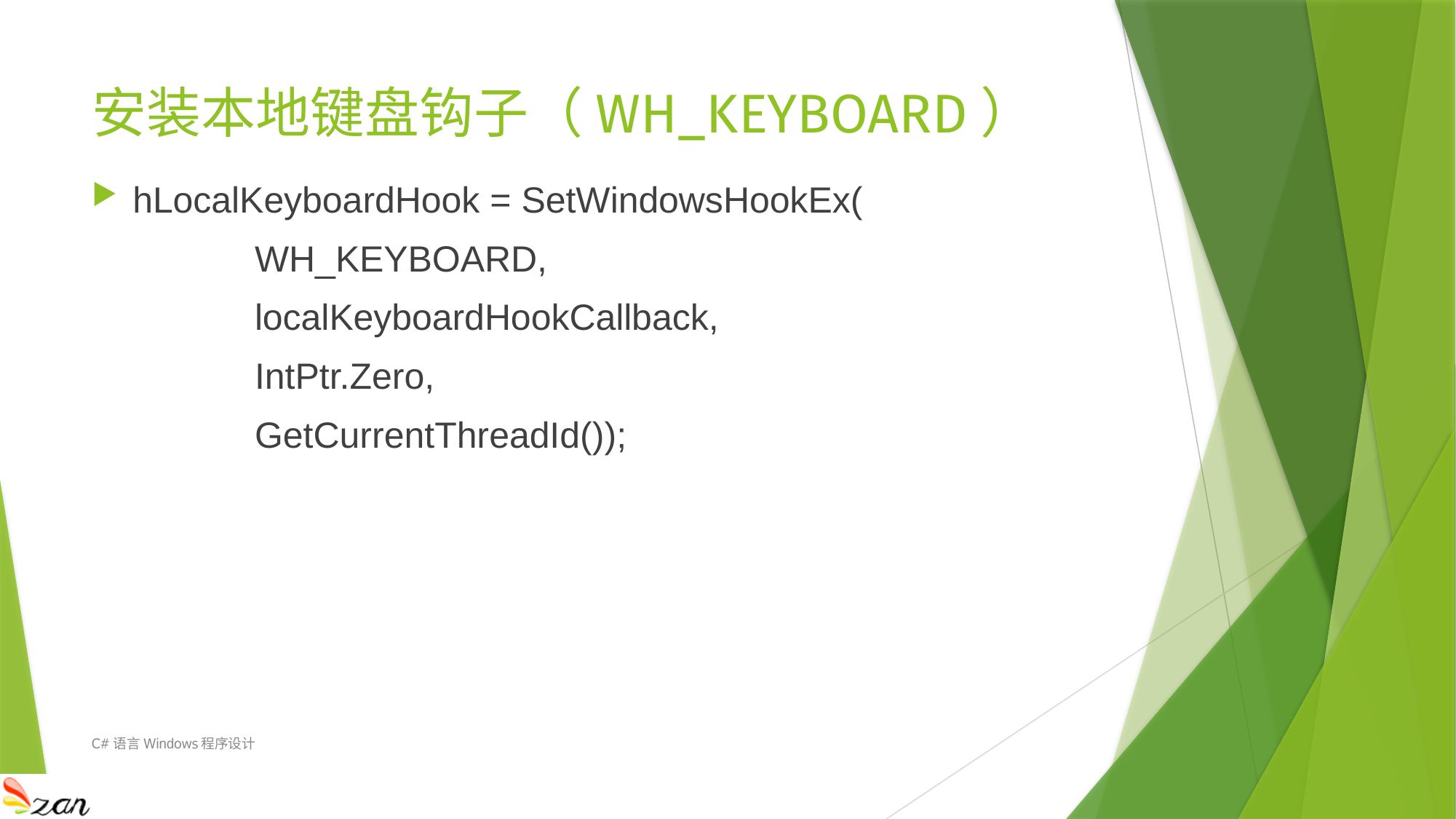

# 安装本地键盘钩子（WH_KEYBOARD）
hLocalKeyboardHook = SetWindowsHookEx(
                WH_KEYBOARD,
                localKeyboardHookCallback,
                IntPtr.Zero,
                GetCurrentThreadId());
C#语言Windows程序设计